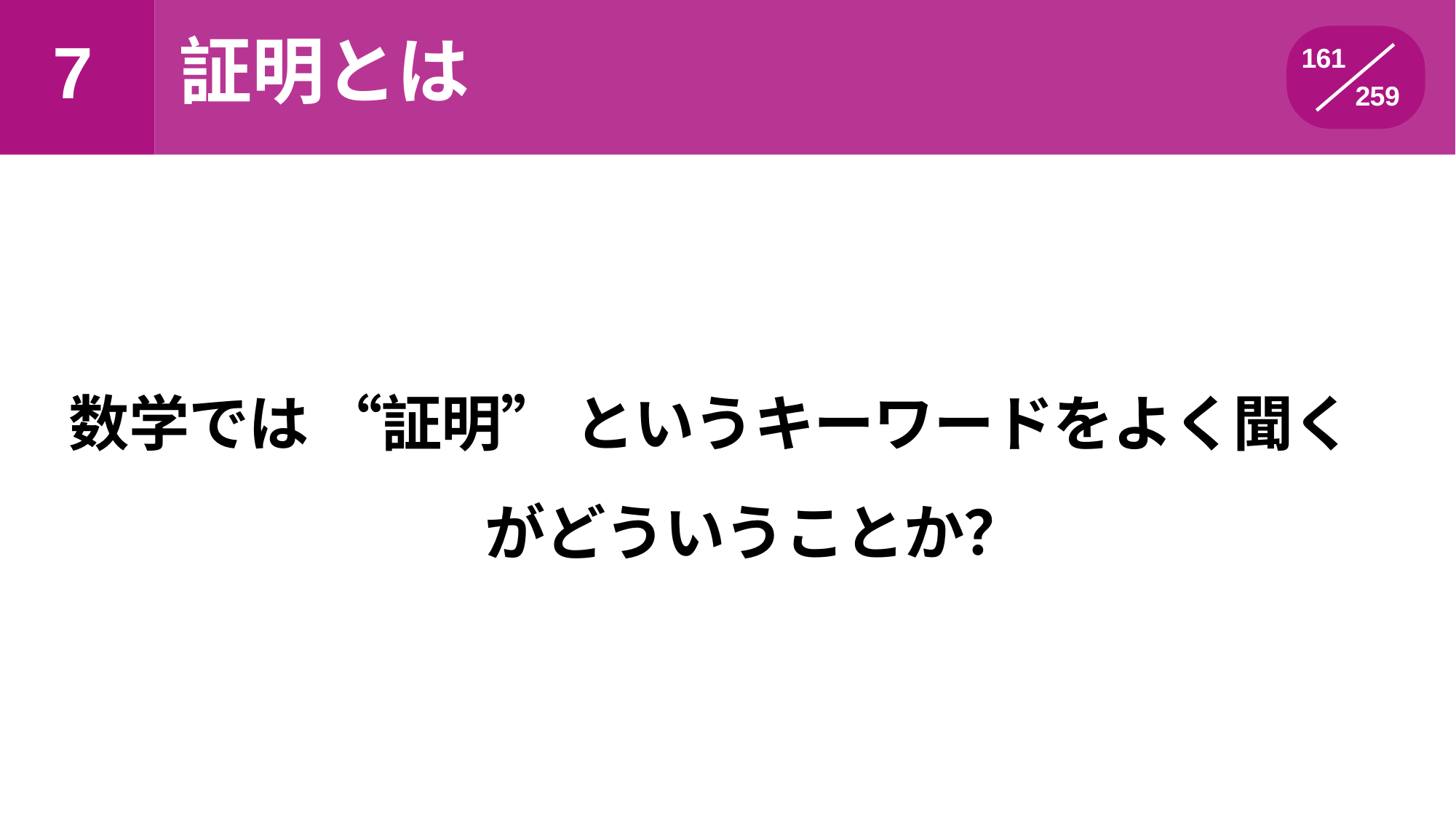

証明とは
# 7
161
259
数学では “証明” というキーワードをよく聞くがどういうことか？